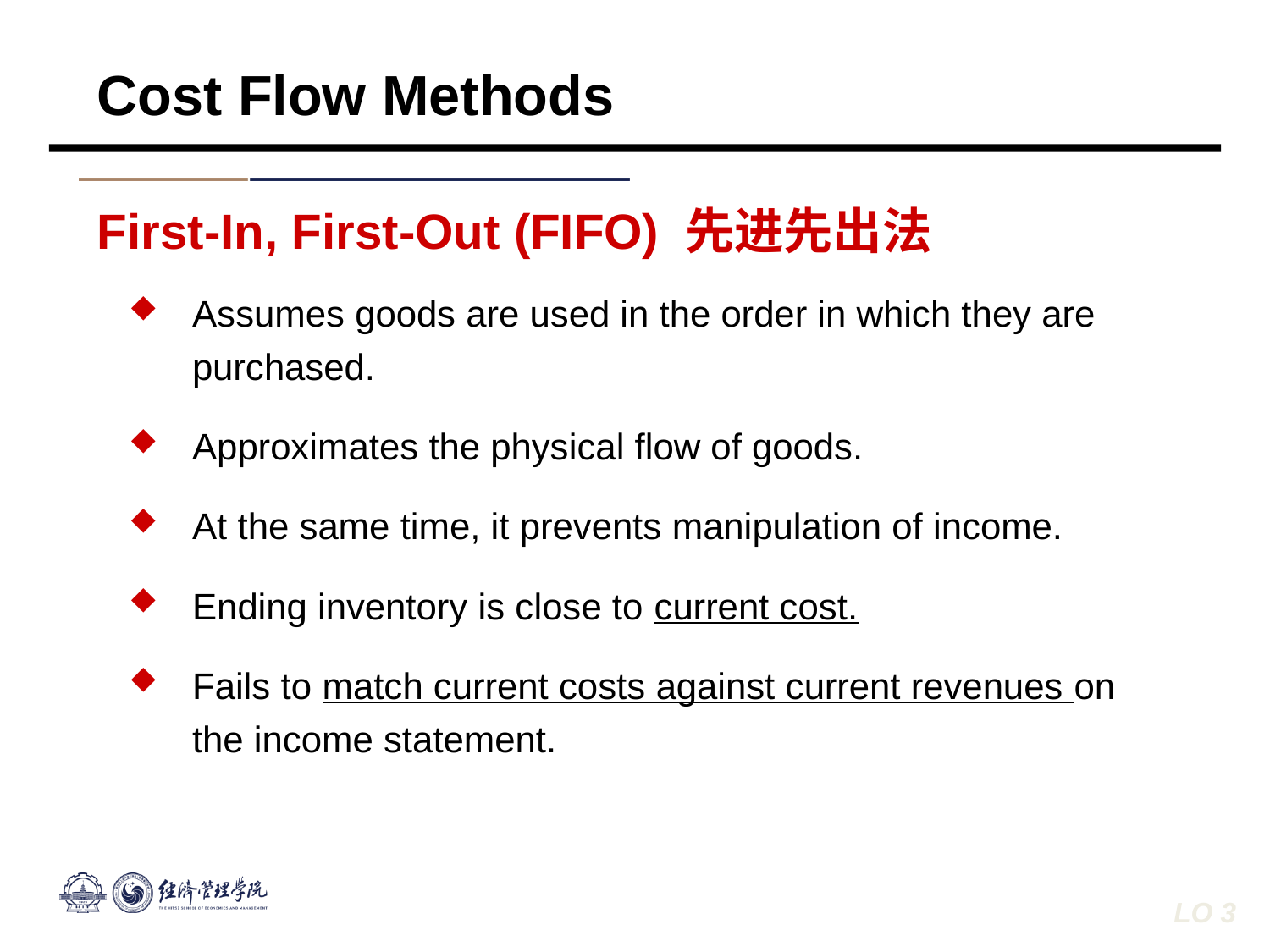

Cost Flow Methods

First-In, First-Out (FIFO) 先进先出法
Assumes goods are used in the order in which they are purchased.
Approximates the physical flow of goods.
At the same time, it prevents manipulation of income.
Ending inventory is close to current cost.
Fails to match current costs against current revenues on the income statement.
LO 3